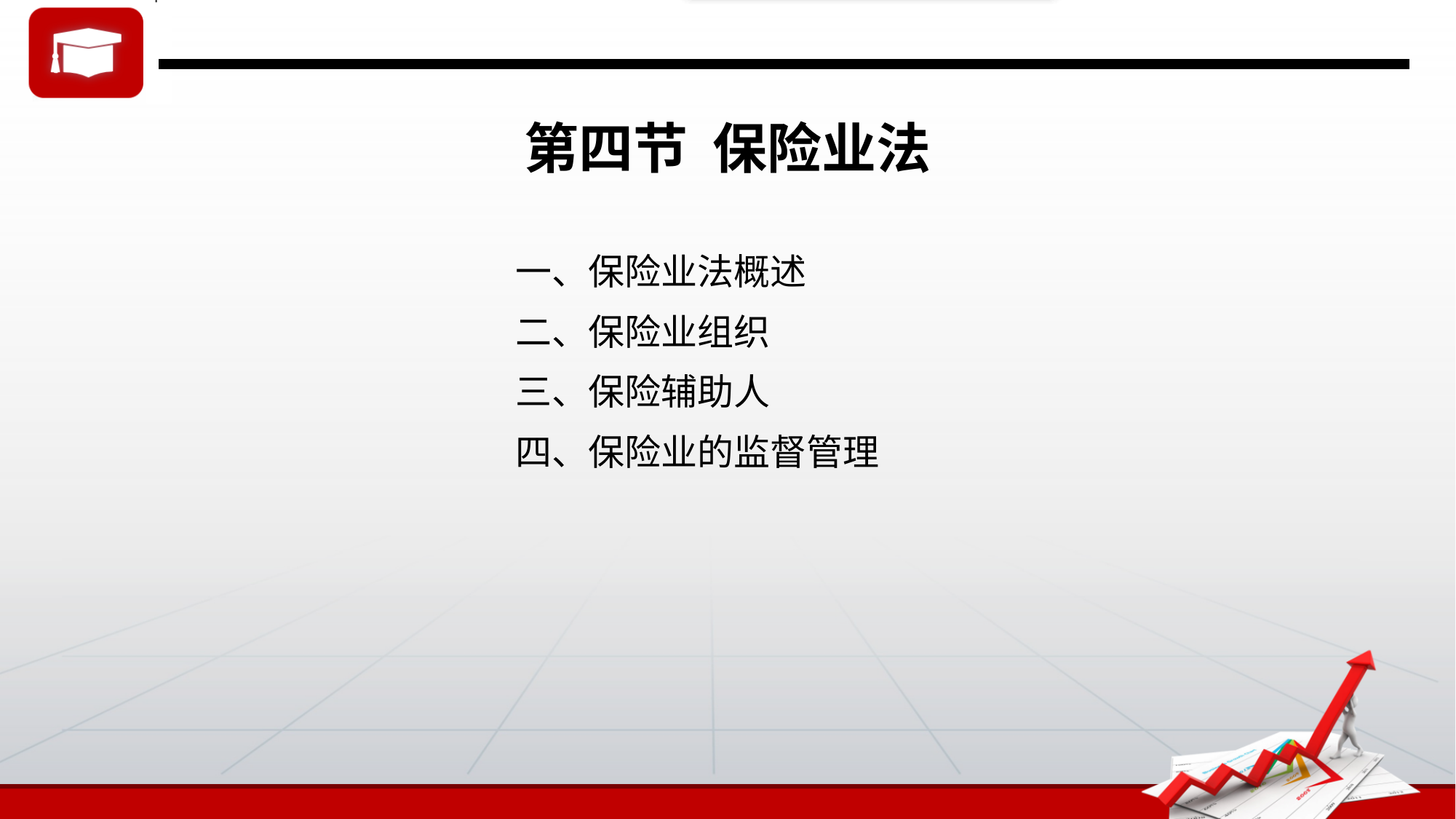

# 第四节  保险业法
一、保险业法概述
二、保险业组织
三、保险辅助人
四、保险业的监督管理